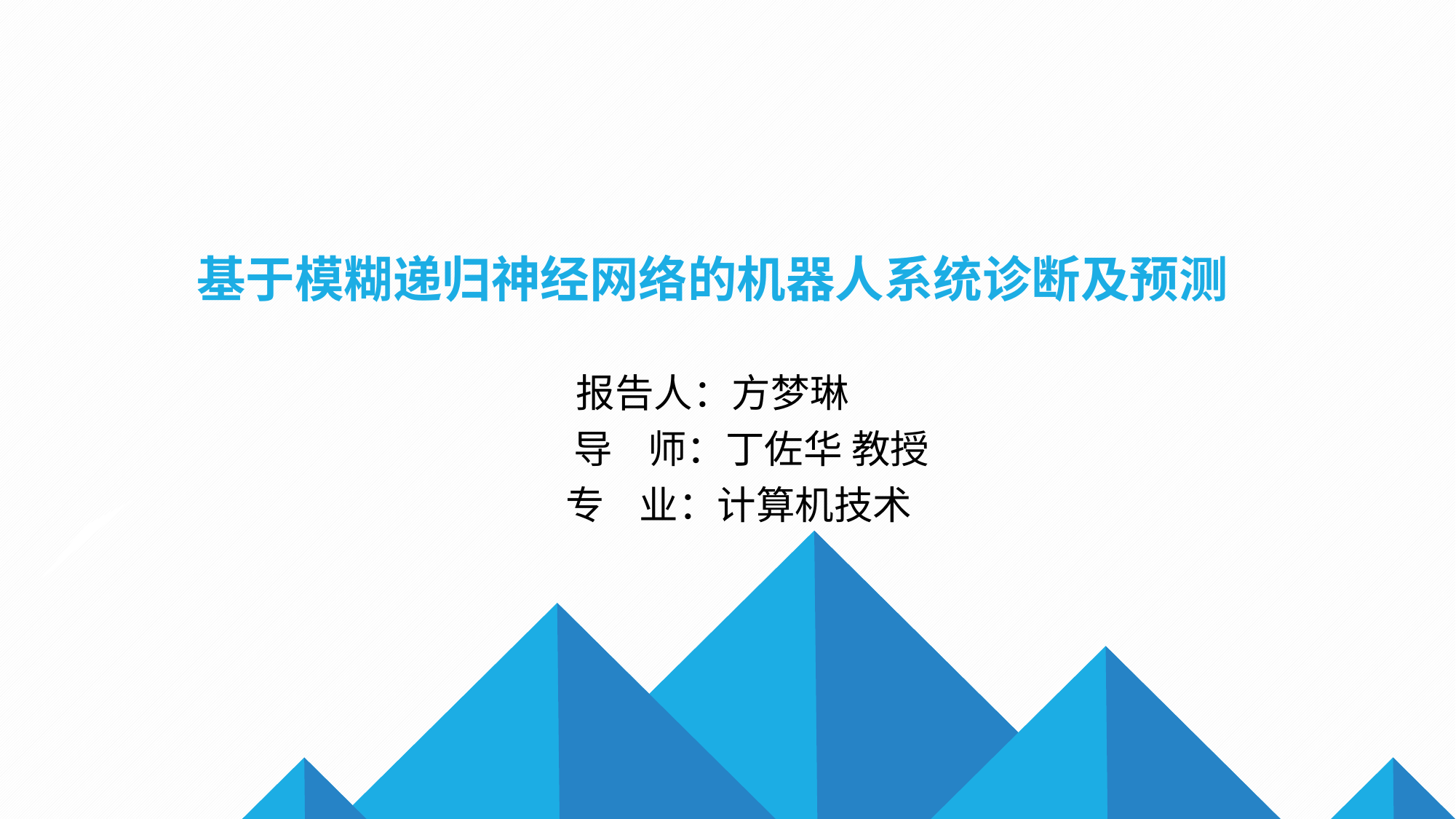

# 基于模糊递归神经网络的机器人系统诊断及预测
报告人：方梦琳
        导    师：丁佐华 教授
       专    业：计算机技术